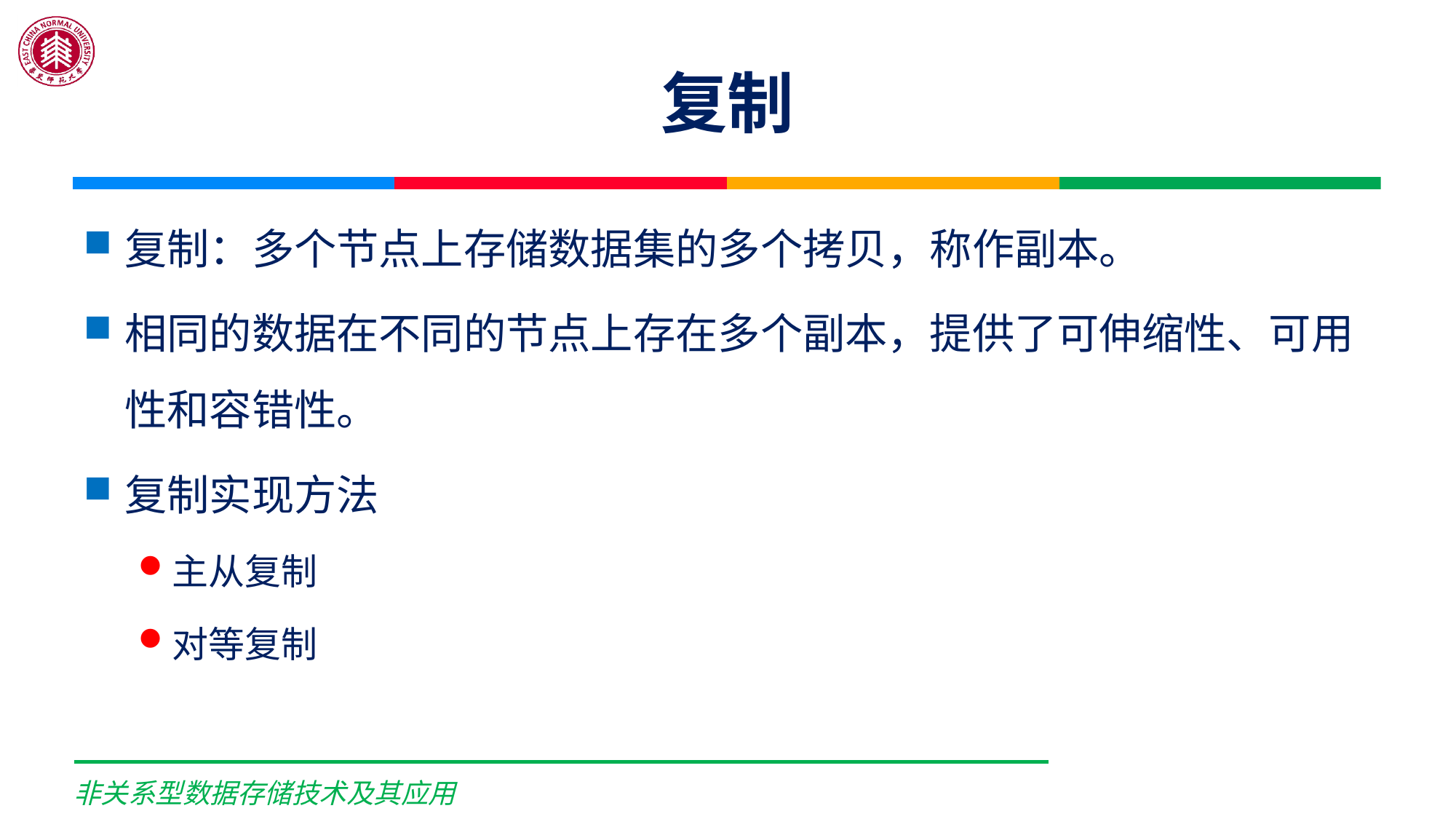

# 复制
复制：多个节点上存储数据集的多个拷贝，称作副本。
相同的数据在不同的节点上存在多个副本，提供了可伸缩性、可用性和容错性。
复制实现方法
主从复制
对等复制